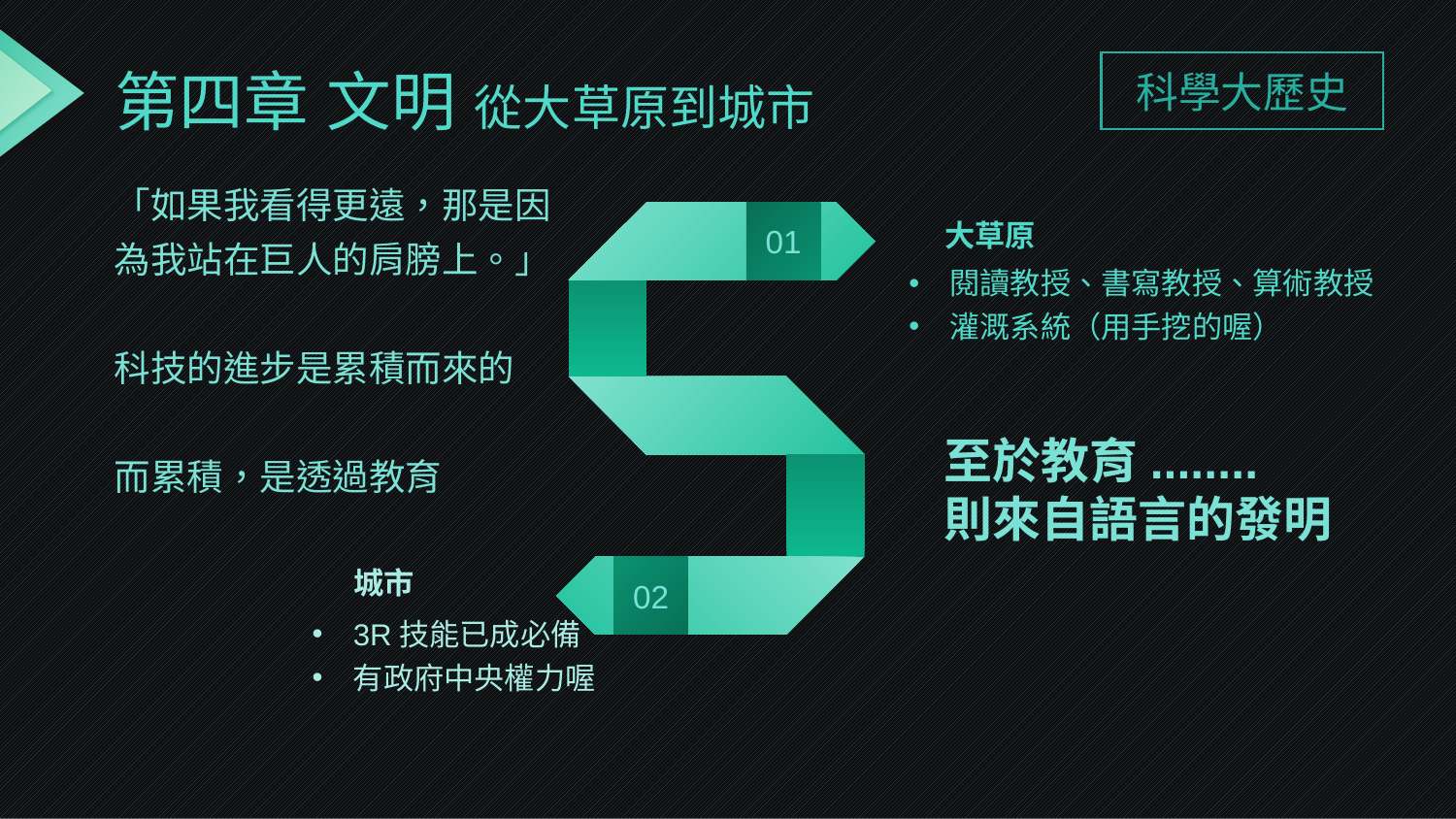

# 第四章 文明 從大草原到城市
科學大歷史
「如果我看得更遠，那是因
為我站在巨人的肩膀上。」

科技的進步是累積而來的

而累積，是透過教育

01
大草原
閱讀教授、書寫教授、算術教授
灌溉系統（用手挖的喔）

至於教育........
則來自語言的發明

城市

02
3R技能已成必備
有政府中央權力喔